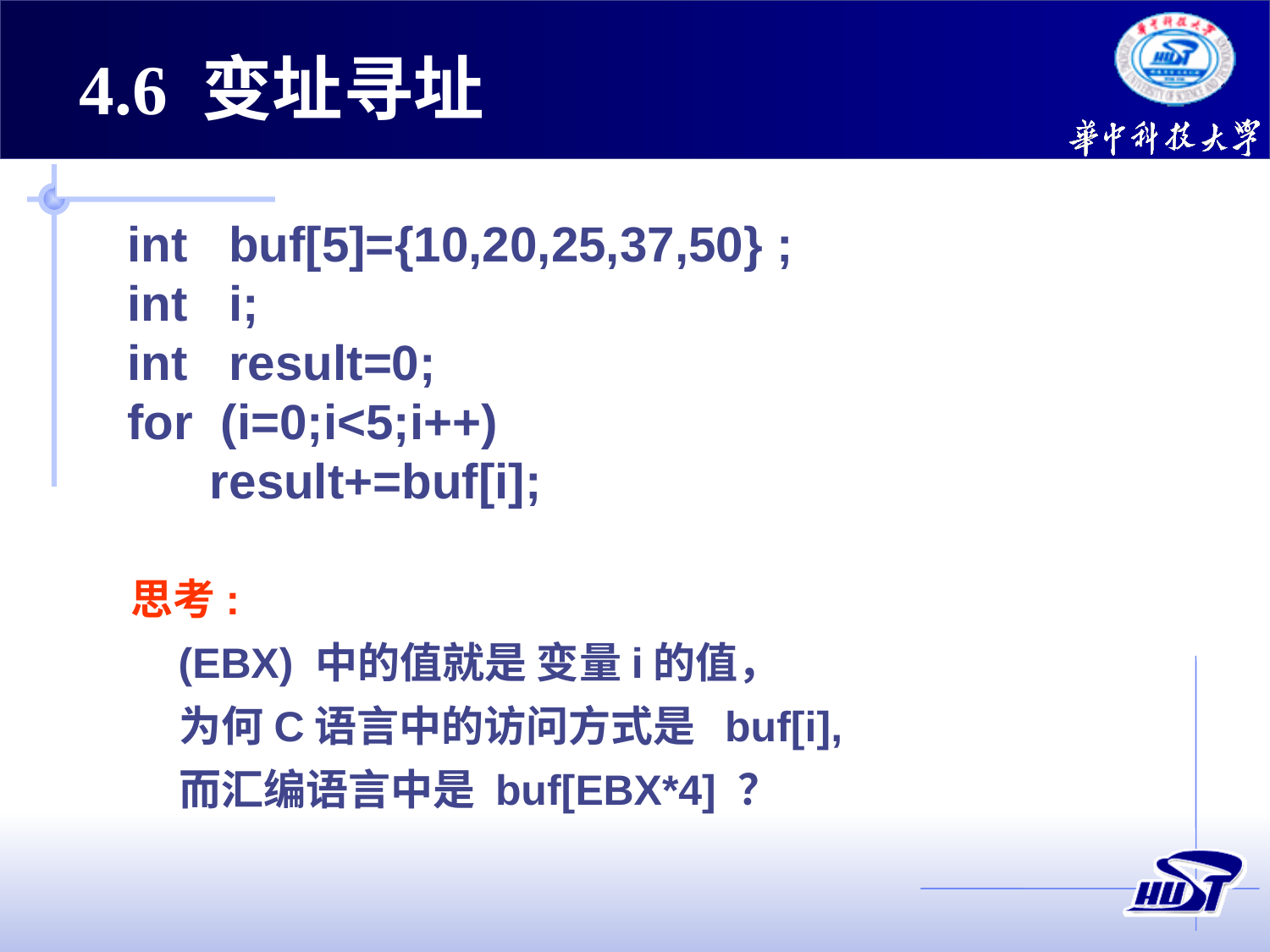

4.6 变址寻址
int   buf[5]={10,20,25,37,50} ;
int   i;
int   result=0;
for  (i=0;i<5;i++)
      result+=buf[i];
思考:
    (EBX) 中的值就是 变量i的值，
    为何C语言中的访问方式是  buf[i],
    而汇编语言中是 buf[EBX*4] ？